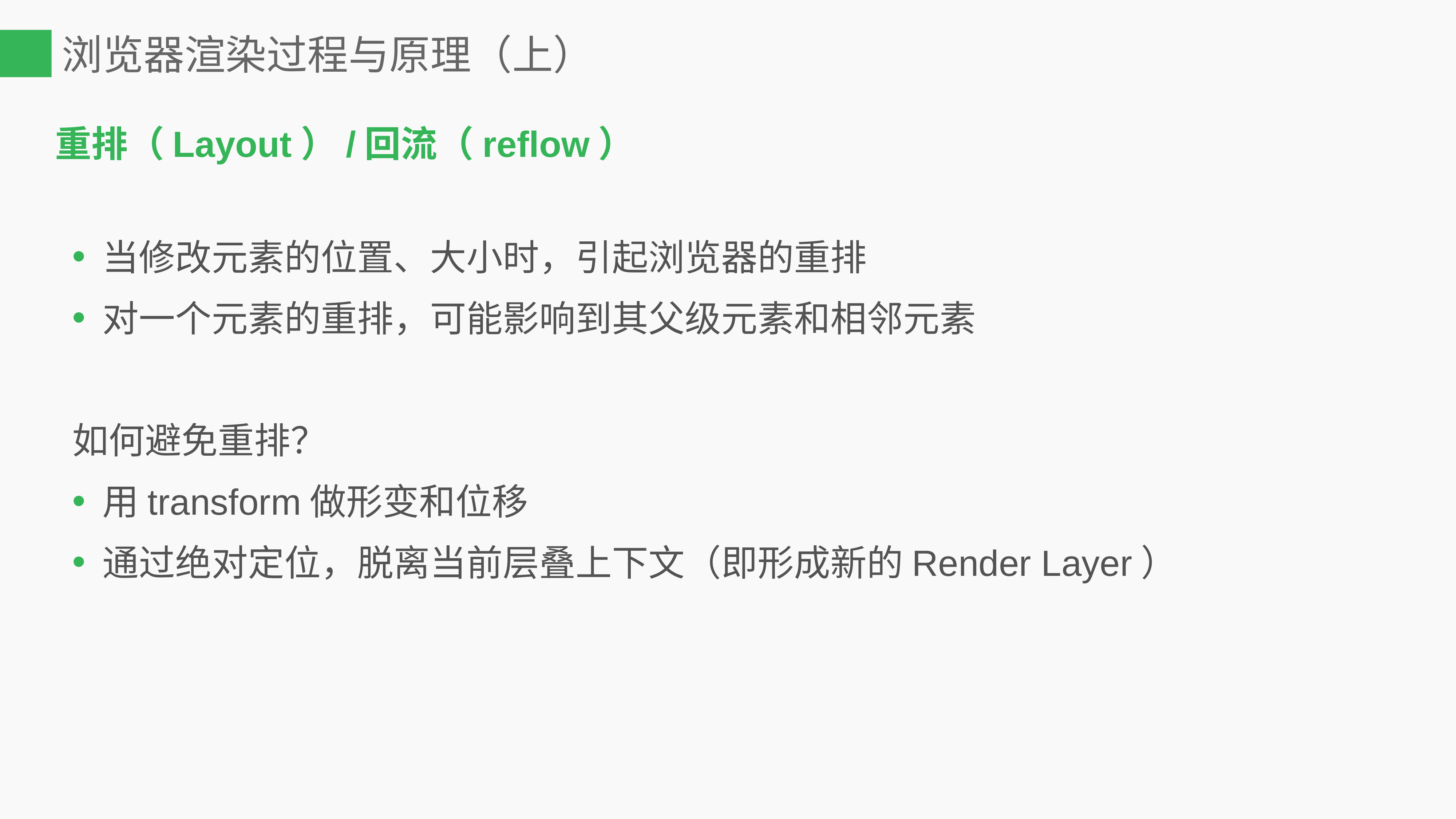

# 浏览器渲染过程与原理（上）
重排（Layout）/回流（reflow）

当修改元素的位置、大小时，引起浏览器的重排
对一个元素的重排，可能影响到其父级元素和相邻元素

如何避免重排？
用transform做形变和位移
通过绝对定位，脱离当前层叠上下文（即形成新的Render Layer）